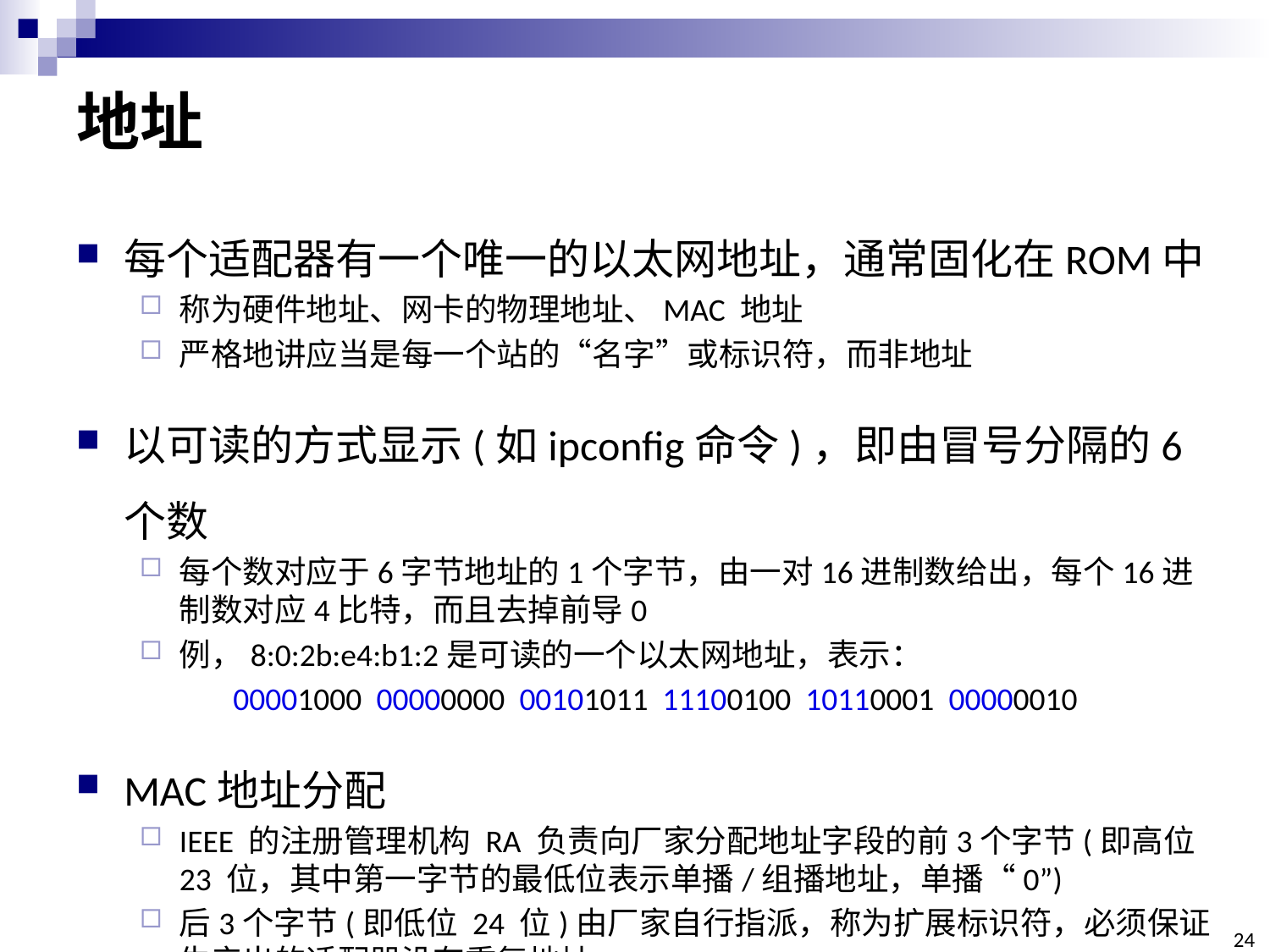

# 地址
每个适配器有一个唯一的以太网地址，通常固化在ROM中
称为硬件地址、网卡的物理地址、MAC 地址
严格地讲应当是每一个站的“名字”或标识符，而非地址
以可读的方式显示(如ipconfig命令)，即由冒号分隔的6个数
每个数对应于6字节地址的1个字节，由一对16进制数给出，每个16进制数对应4比特，而且去掉前导0
例，8:0:2b:e4:b1:2是可读的一个以太网地址，表示：
             00001000  00000000  00101011  11100100  10110001  00000010
MAC地址分配
IEEE 的注册管理机构 RA 负责向厂家分配地址字段的前3个字节(即高位 23 位，其中第一字节的最低位表示单播/组播地址，单播“0”)
后3个字节(即低位 24 位)由厂家自行指派，称为扩展标识符，必须保证生产出的适配器没有重复地址
24